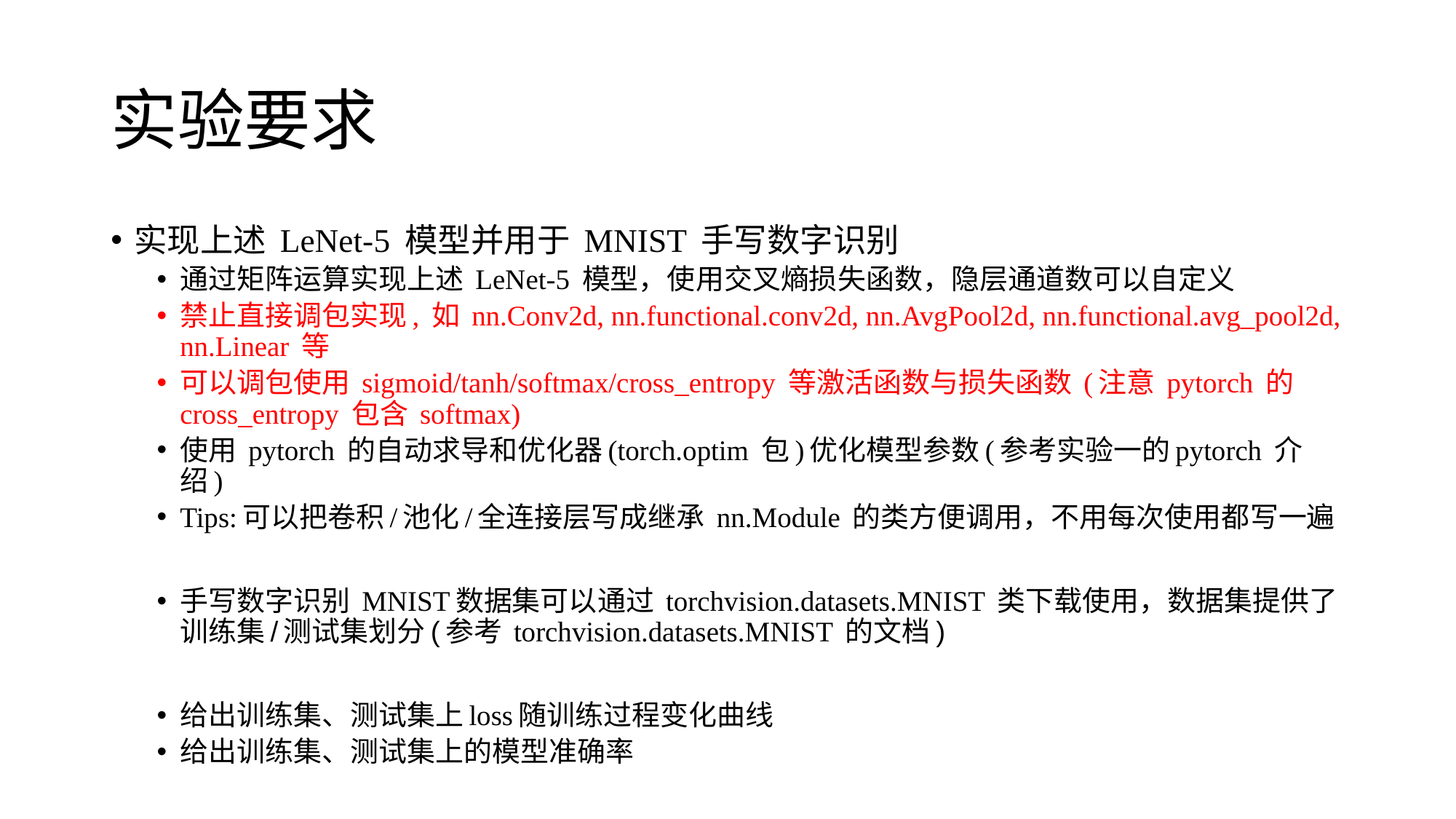

# 实验要求
实现上述 LeNet-5 模型并用于 MNIST 手写数字识别
通过矩阵运算实现上述 LeNet-5 模型，使用交叉熵损失函数，隐层通道数可以自定义
禁止直接调包实现, 如 nn.Conv2d, nn.functional.conv2d, nn.AvgPool2d, nn.functional.avg_pool2d, nn.Linear 等
可以调包使用 sigmoid/tanh/softmax/cross_entropy 等激活函数与损失函数 (注意 pytorch 的 cross_entropy 包含 softmax)
使用 pytorch 的自动求导和优化器(torch.optim 包)优化模型参数(参考实验一的pytorch 介绍)
Tips:可以把卷积/池化/全连接层写成继承 nn.Module 的类方便调用，不用每次使用都写一遍

手写数字识别 MNIST数据集可以通过 torchvision.datasets.MNIST 类下载使用，数据集提供了训练集/测试集划分(参考 torchvision.datasets.MNIST 的文档)

给出训练集、测试集上loss随训练过程变化曲线
给出训练集、测试集上的模型准确率